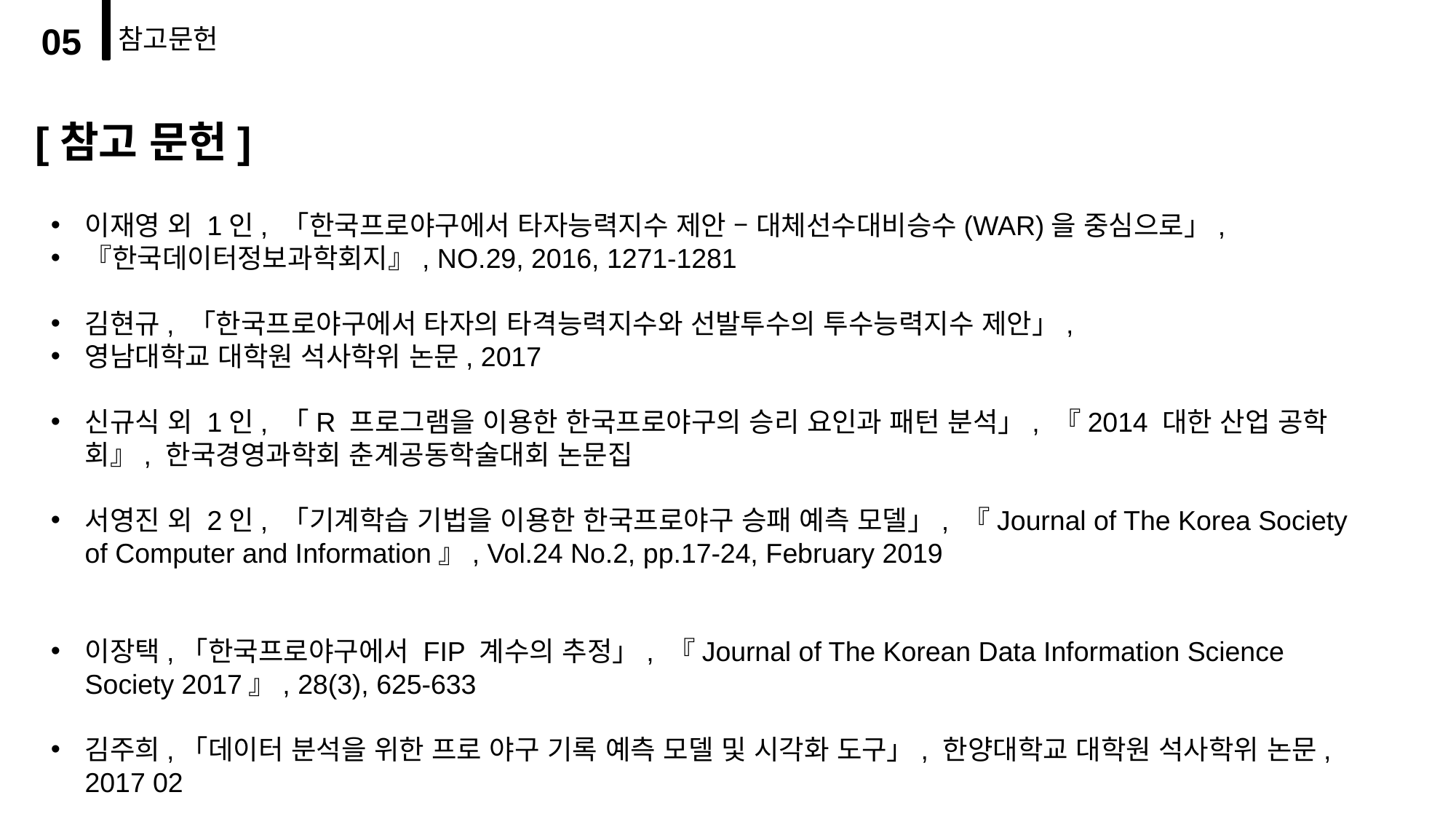

05

참고문헌
[참고 문헌]
이재영 외 1인, 「한국프로야구에서 타자능력지수 제안 – 대체선수대비승수(WAR)을 중심으로」,
『한국데이터정보과학회지』, NO.29, 2016, 1271-1281

김현규, 「한국프로야구에서 타자의 타격능력지수와 선발투수의 투수능력지수 제안」,
영남대학교 대학원 석사학위 논문, 2017

신규식 외 1인, 「R 프로그램을 이용한 한국프로야구의 승리 요인과 패턴 분석」, 『2014 대한 산업 공학회』, 한국경영과학회 춘계공동학술대회 논문집

서영진 외 2인, 「기계학습 기법을 이용한 한국프로야구 승패 예측 모델」, 『Journal of The Korea Society of Computer and Information』, Vol.24 No.2, pp.17-24, February 2019

이장택,「한국프로야구에서 FIP 계수의 추정」, 『Journal of The Korean Data Information Science Society 2017』, 28(3), 625-633

김주희,「데이터 분석을 위한 프로 야구 기록 예측 모델 및 시각화 도구」, 한양대학교 대학원 석사학위 논문, 2017 02